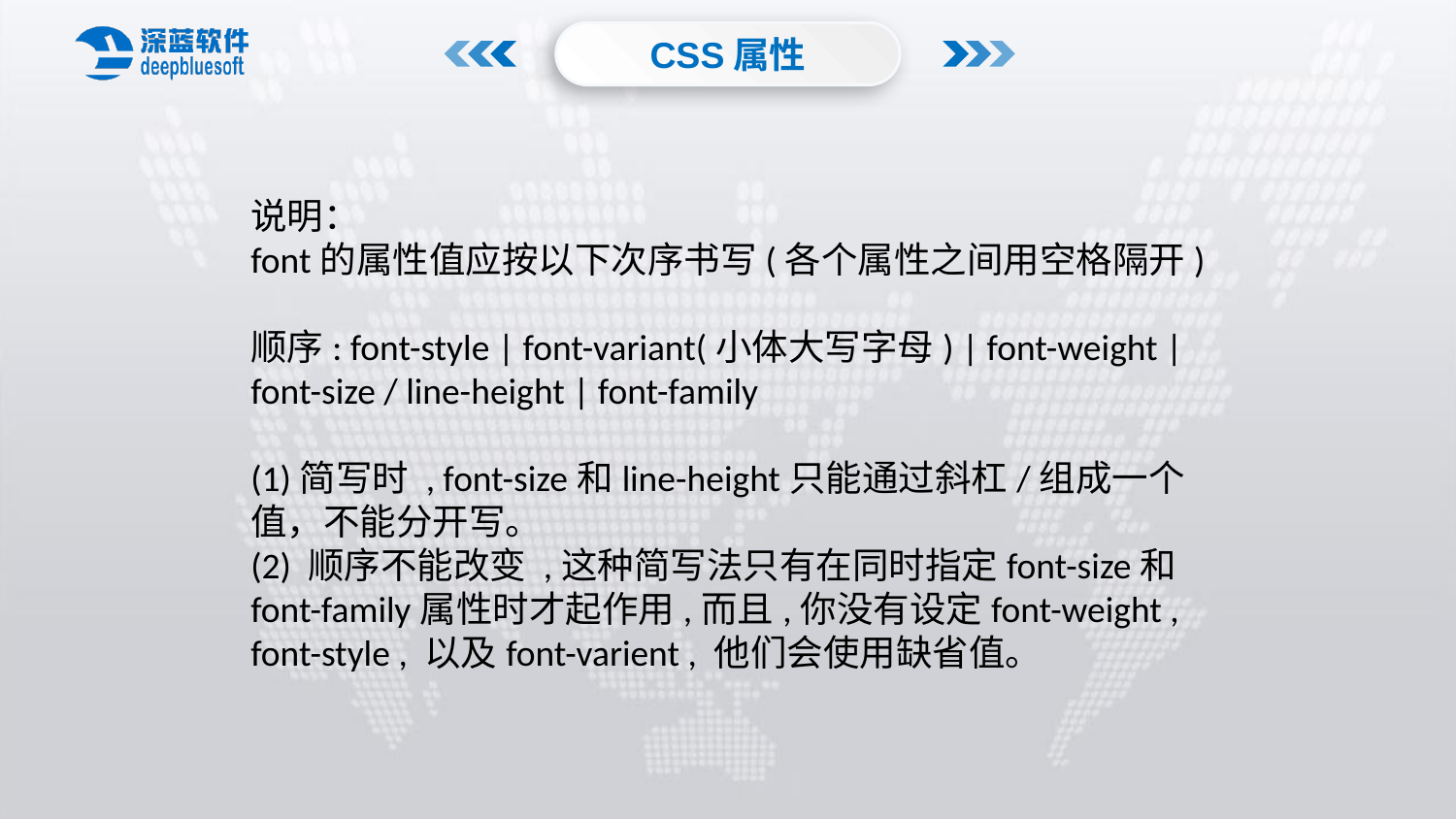

CSS属性

说明：
font的属性值应按以下次序书写(各个属性之间用空格隔开)

顺序: font-style | font-variant(小体大写字母) | font-weight | font-size / line-height | font-family

(1)简写时 , font-size和line-height只能通过斜杠/组成一个值，不能分开写。
(2) 顺序不能改变 ,这种简写法只有在同时指定font-size和font-family属性时才起作用,而且,你没有设定font-weight , font-style , 以及font-varient , 他们会使用缺省值。